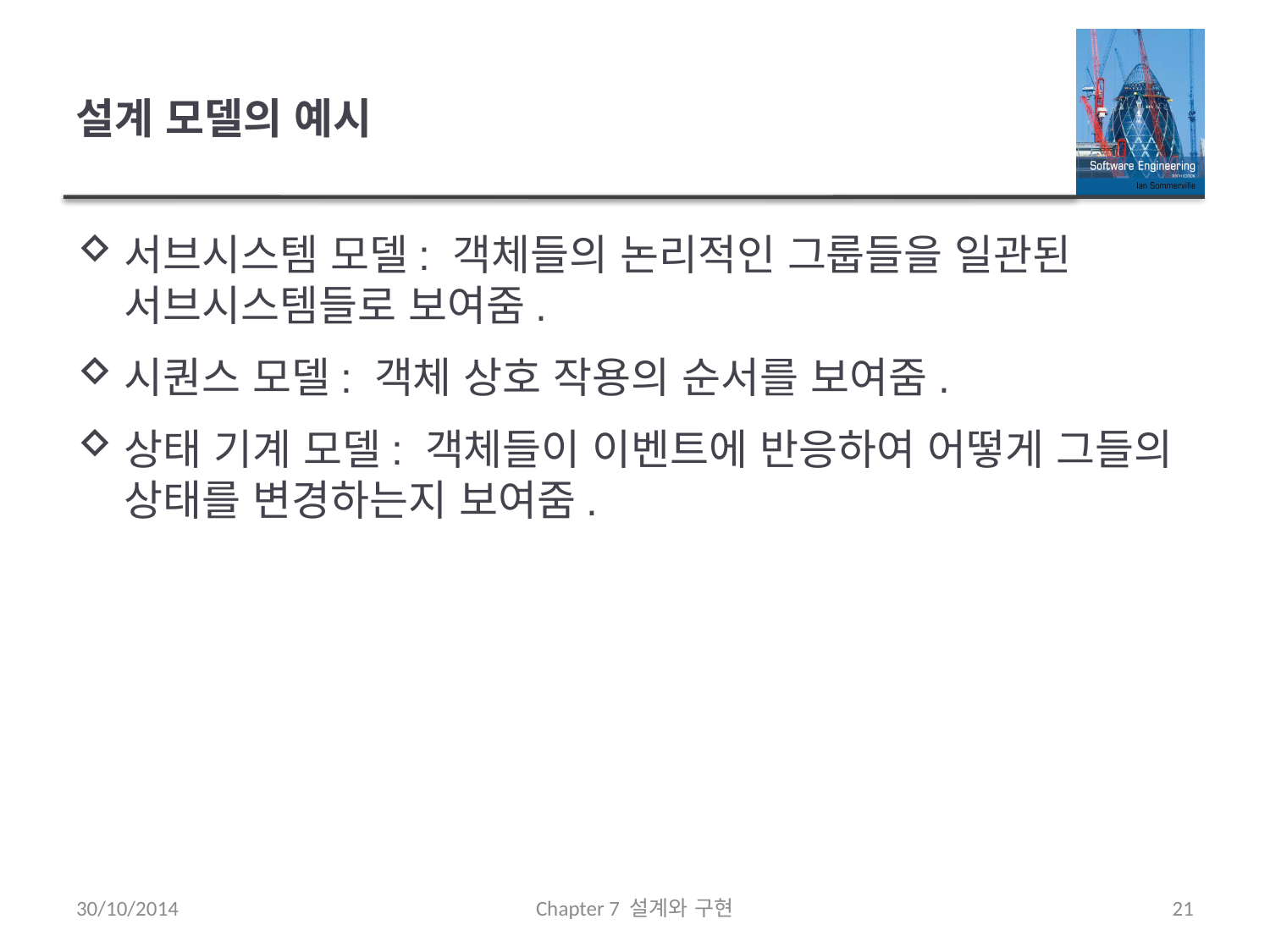

# 설계 모델의 예시
서브시스템 모델: 객체들의 논리적인 그룹들을 일관된 서브시스템들로 보여줌.
시퀀스 모델: 객체 상호 작용의 순서를 보여줌.
상태 기계 모델: 객체들이 이벤트에 반응하여 어떻게 그들의 상태를 변경하는지 보여줌.
30/10/2014
Chapter 7 설계와 구현
21